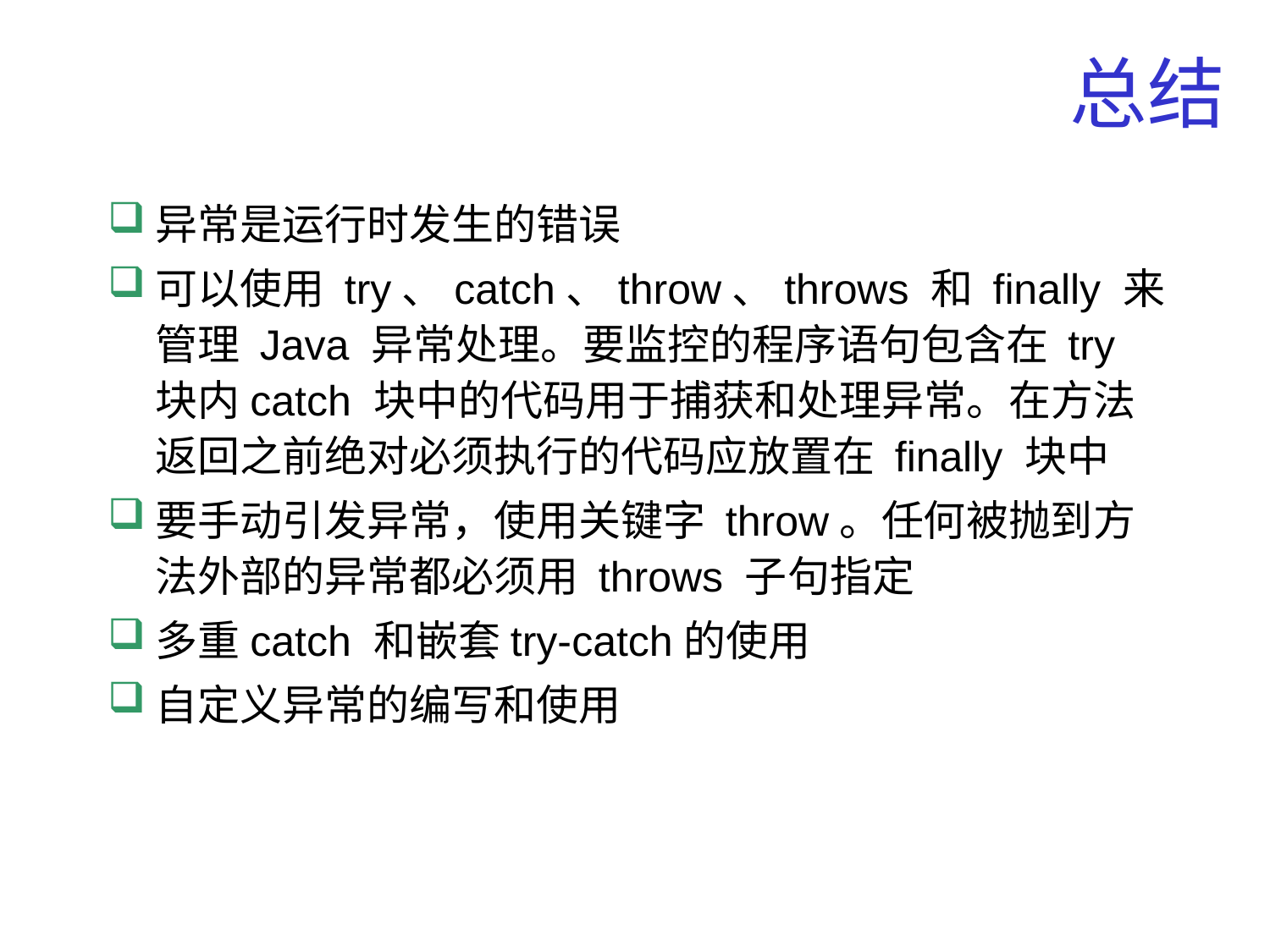

# 总结
异常是运行时发生的错误
可以使用 try、catch、throw、throws 和 finally 来管理 Java 异常处理。要监控的程序语句包含在 try 块内catch 块中的代码用于捕获和处理异常。在方法返回之前绝对必须执行的代码应放置在 finally 块中
要手动引发异常，使用关键字 throw。任何被抛到方法外部的异常都必须用 throws 子句指定
多重catch 和嵌套try-catch的使用
自定义异常的编写和使用
21